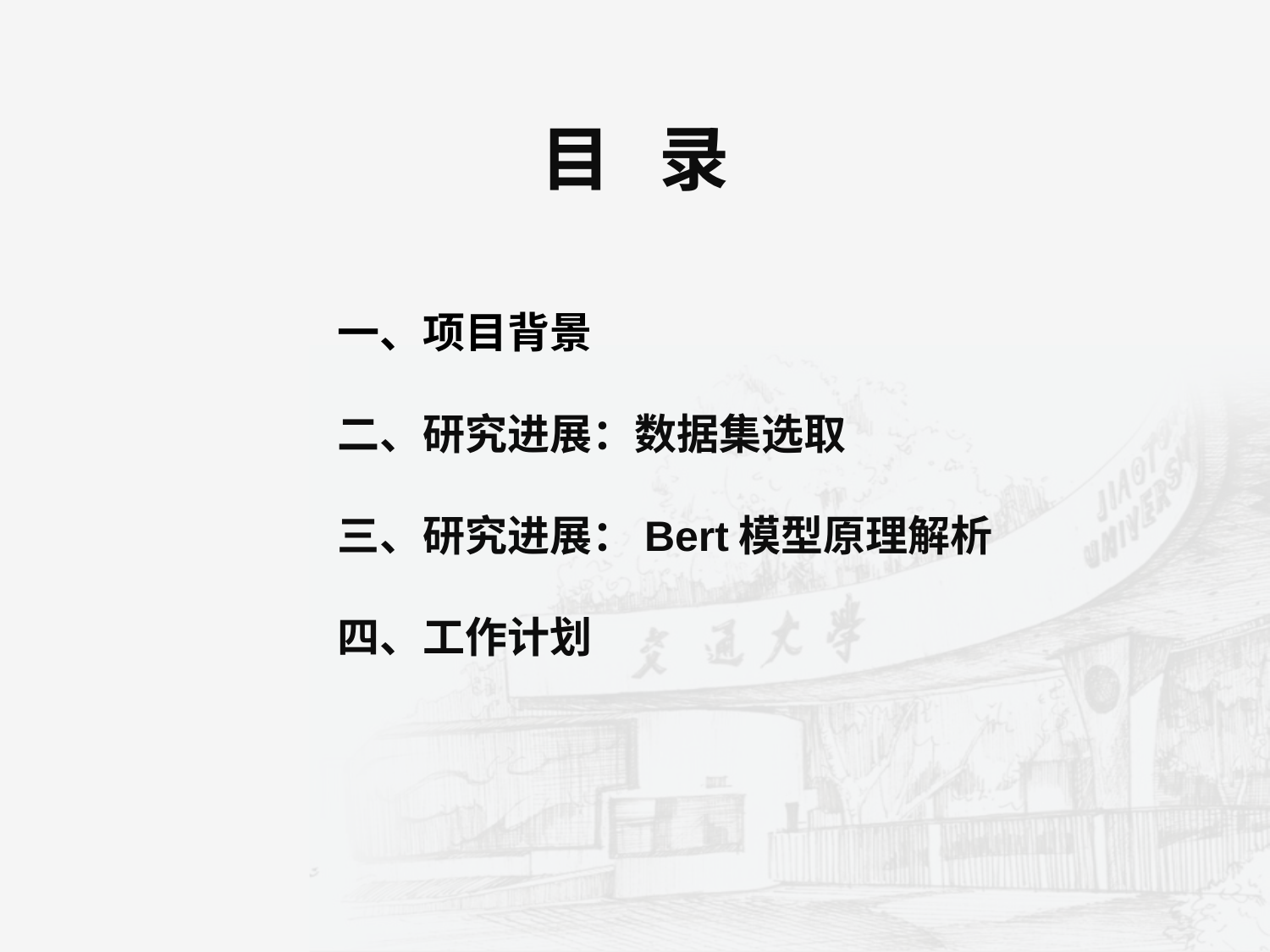

目   录
一、项目背景
二、研究进展：数据集选取
三、研究进展：Bert模型原理解析
四、工作计划